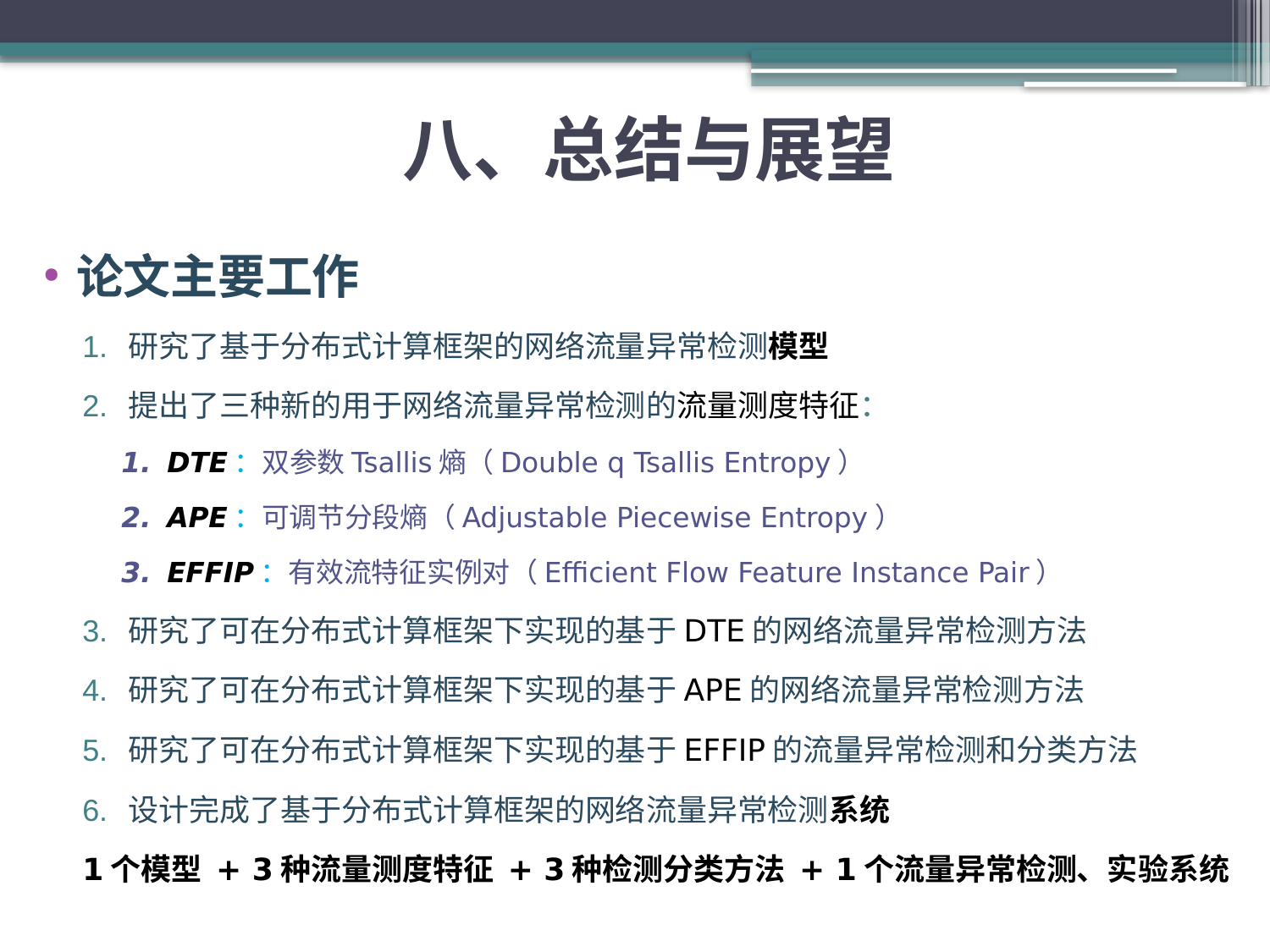

# 八、总结与展望
论文主要工作
研究了基于分布式计算框架的网络流量异常检测模型
提出了三种新的用于网络流量异常检测的流量测度特征：
DTE：双参数Tsallis熵（Double q Tsallis Entropy）
APE：可调节分段熵（Adjustable Piecewise Entropy）
EFFIP：有效流特征实例对（Efficient Flow Feature Instance Pair）
研究了可在分布式计算框架下实现的基于DTE的网络流量异常检测方法
研究了可在分布式计算框架下实现的基于APE的网络流量异常检测方法
研究了可在分布式计算框架下实现的基于EFFIP的流量异常检测和分类方法
设计完成了基于分布式计算框架的网络流量异常检测系统
1个模型 + 3种流量测度特征 + 3种检测分类方法 + 1个流量异常检测、实验系统